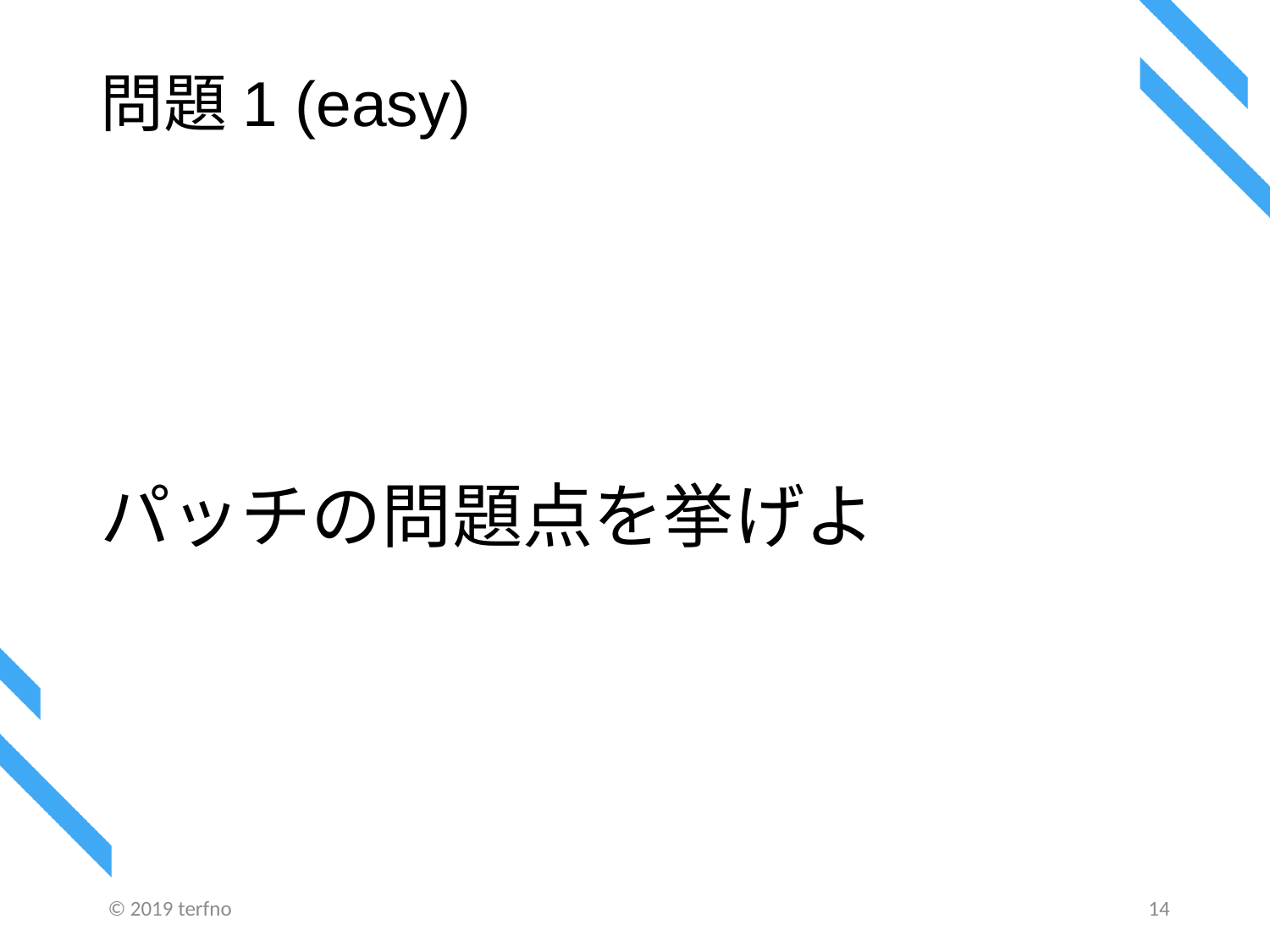

# 問題1 (easy)
パッチの問題点を挙げよ
© 2019 terfno
14